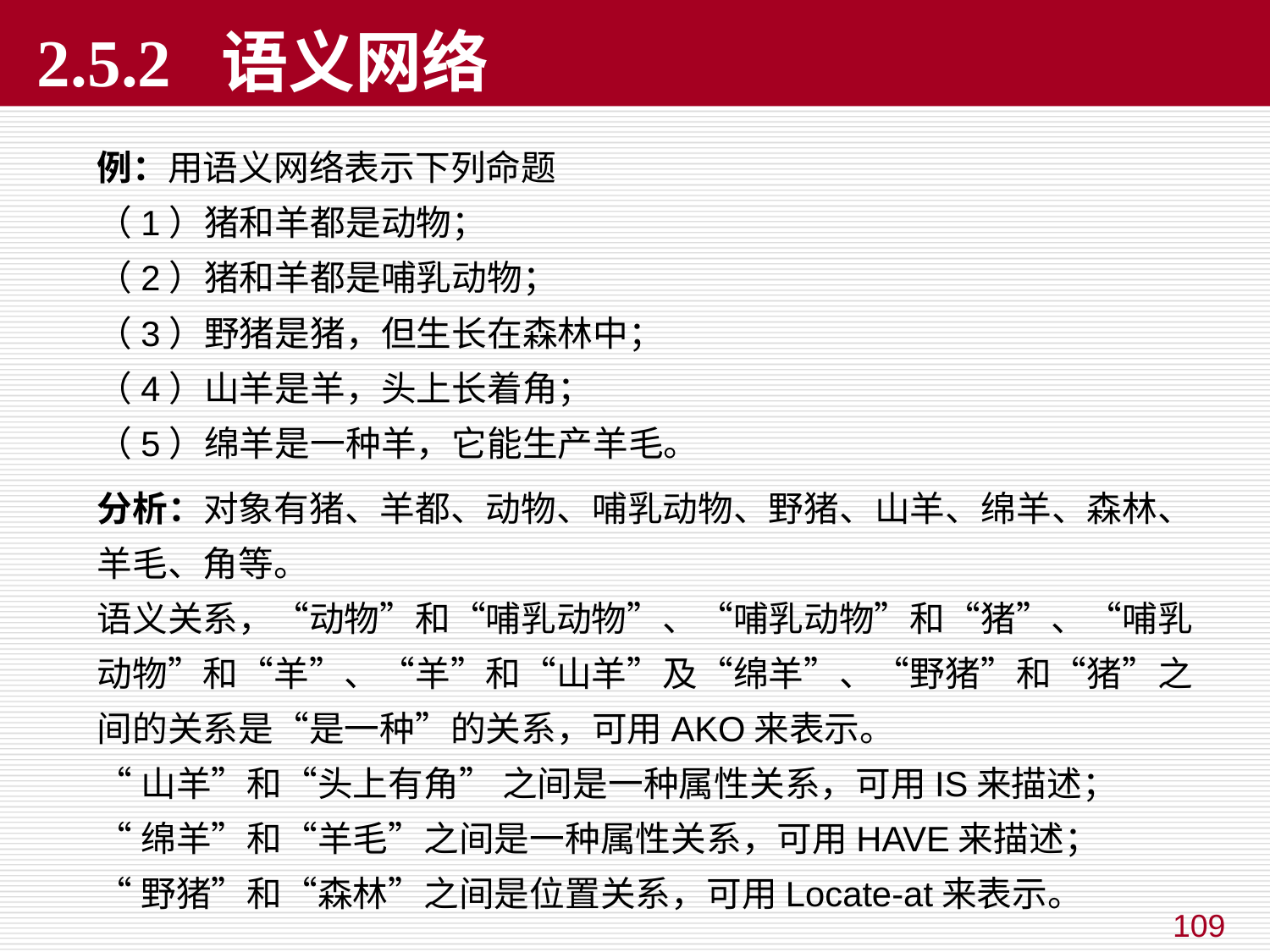

# 2.5.2  语义网络
例：用语义网络表示下列命题
（1）猪和羊都是动物；
（2）猪和羊都是哺乳动物；
（3）野猪是猪，但生长在森林中；
（4）山羊是羊，头上长着角；
（5）绵羊是一种羊，它能生产羊毛。
分析：对象有猪、羊都、动物、哺乳动物、野猪、山羊、绵羊、森林、羊毛、角等。
语义关系，“动物”和“哺乳动物”、“哺乳动物”和“猪”、“哺乳动物”和“羊”、“羊”和“山羊”及“绵羊”、“野猪”和“猪”之间的关系是“是一种”的关系，可用AKO来表示。
“山羊”和“头上有角” 之间是一种属性关系，可用IS来描述；
“绵羊”和“羊毛”之间是一种属性关系，可用HAVE来描述；
“野猪”和“森林”之间是位置关系，可用Locate-at来表示。
109